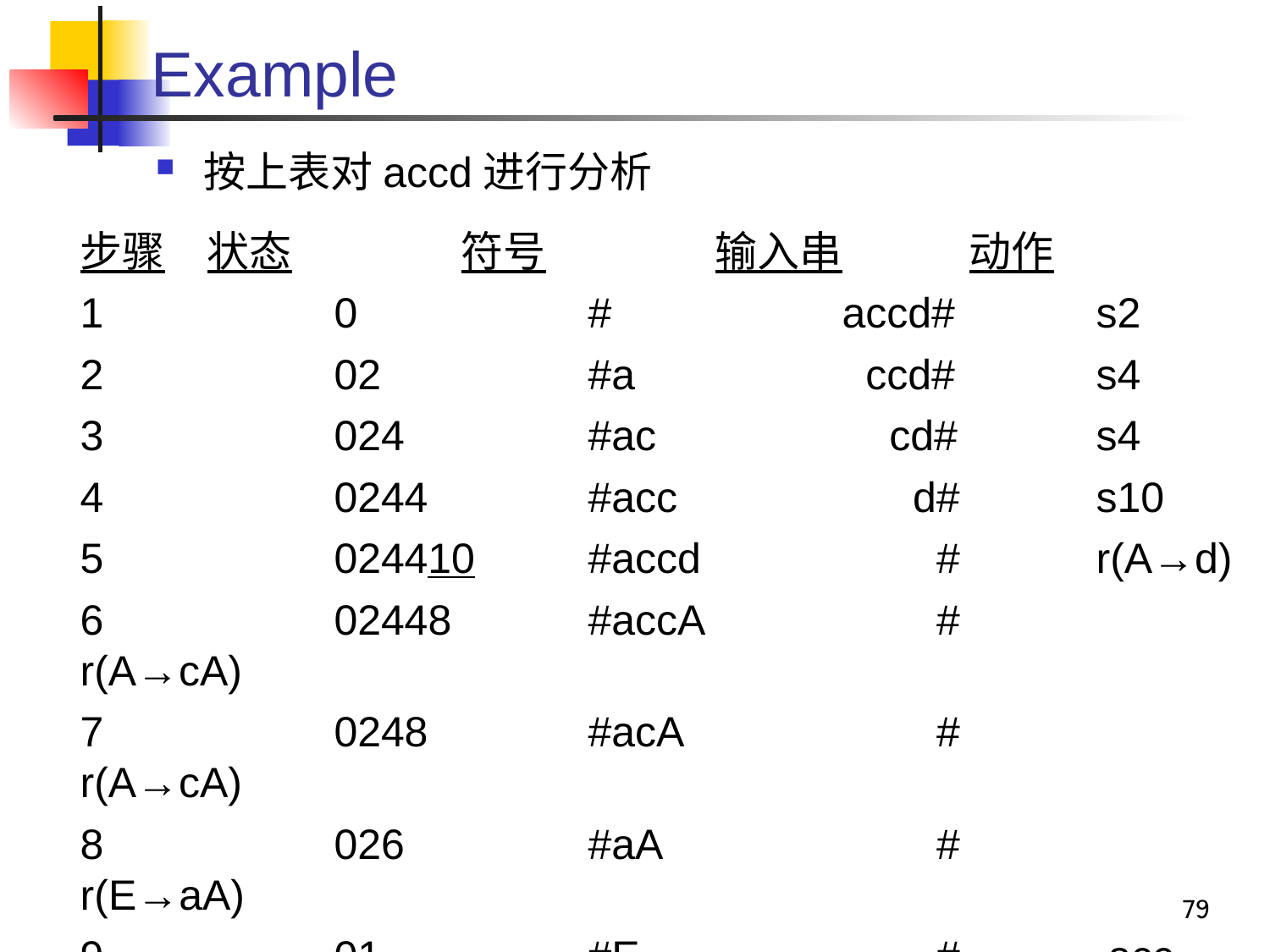

# Example
按上表对accd进行分析
	步骤	状态		符号		输入串	动作
	1		0		#		accd#		s2
	2		02		#a		  ccd#		s4
	3		024		#ac		    cd#		s4
	4		0244		#acc		      d#		s10
	5		024410	#accd		        #		r(A→d)
	6		02448		#accA		        #		r(A→cA)
	7		0248		#acA		        #		 r(A→cA)
	8		026		#aA		        #		 r(E→aA)
	9		01		#E		        #		 acc
79